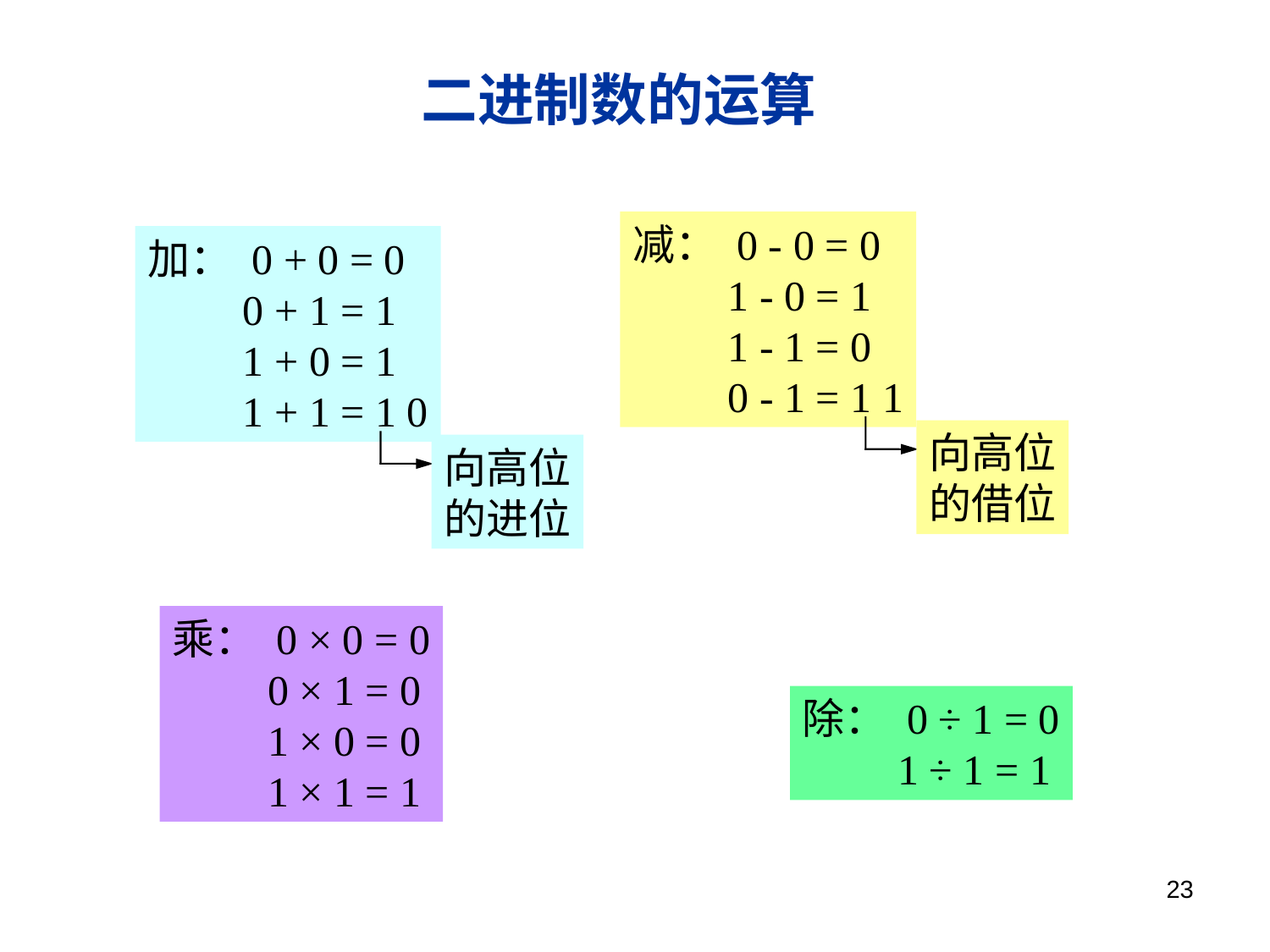

# 二进制数的运算
减： 0 - 0 = 0
         1 - 0 = 1
         1 - 1 = 0
         0 - 1 = 1 1

向高位
的借位

加： 0 + 0 = 0
         0 + 1 = 1
         1 + 0 = 1
         1 + 1 = 1 0

向高位
的进位

乘： 0 × 0 = 0
         0 × 1 = 0
         1 × 0 = 0
         1 × 1 = 1
除： 0 ÷ 1 = 0
         1 ÷ 1 = 1
23